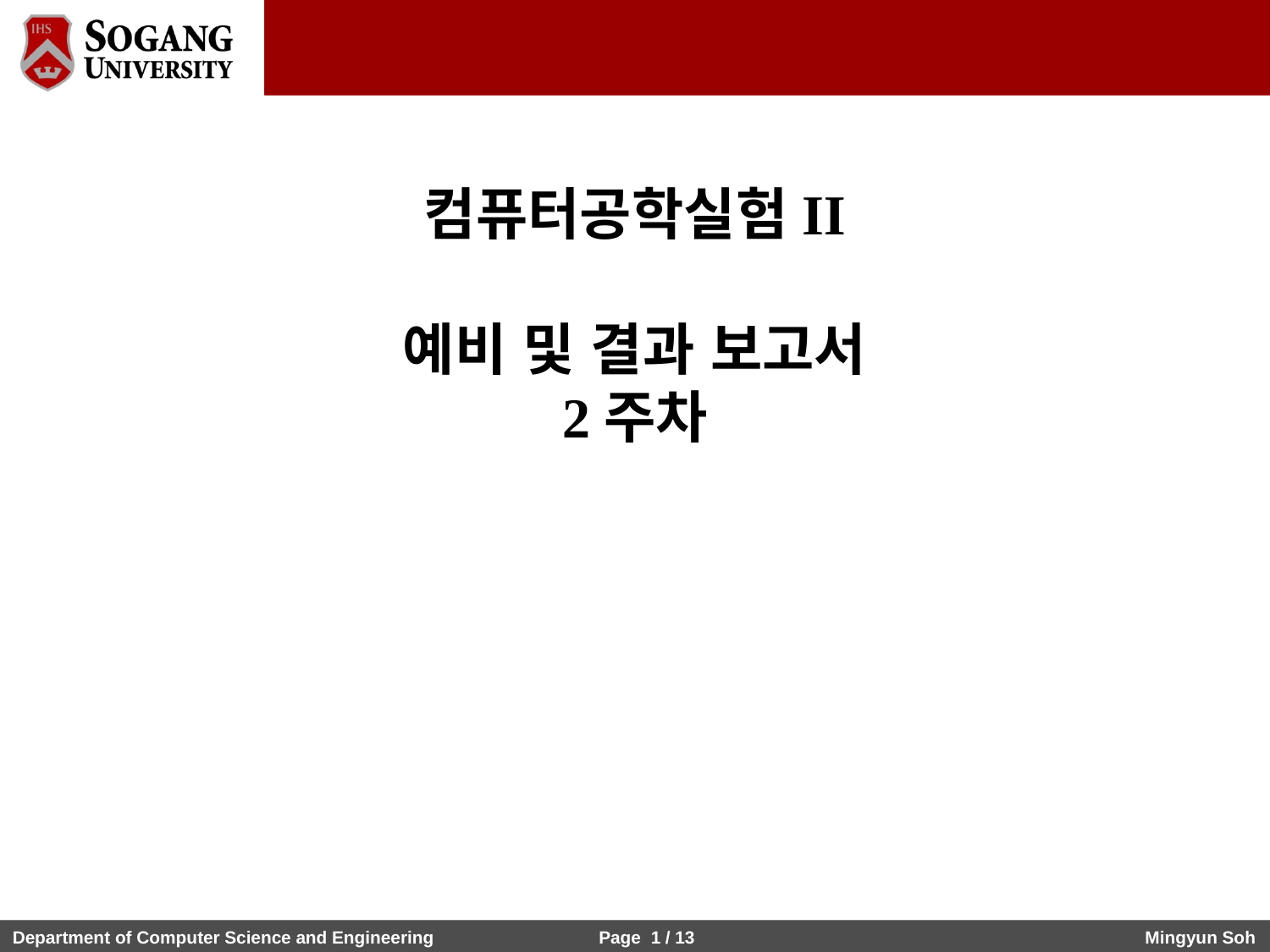

# 컴퓨터공학실험II 예비 및 결과 보고서 2주차